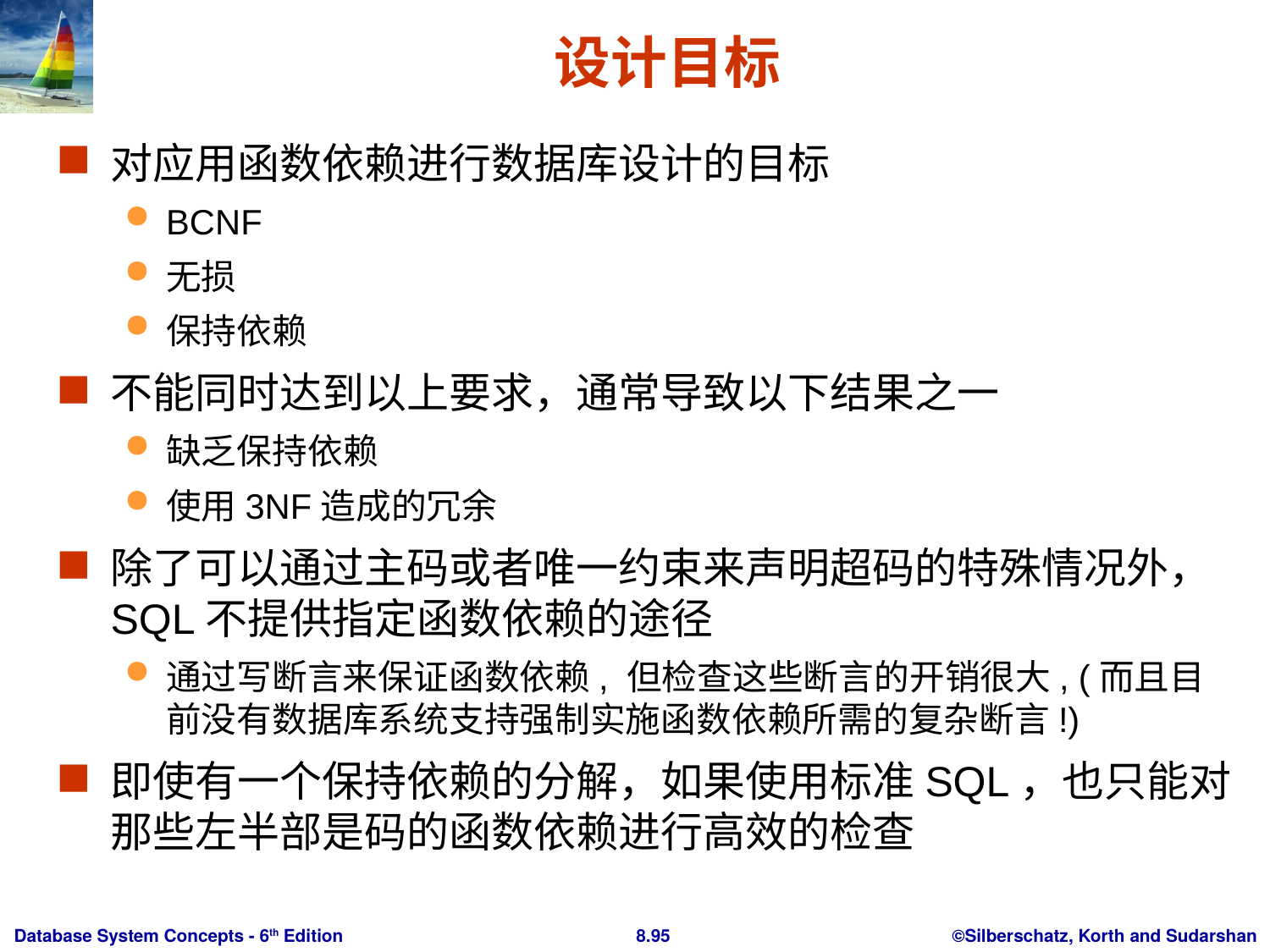

# 设计目标
对应用函数依赖进行数据库设计的目标
BCNF
无损
保持依赖
不能同时达到以上要求，通常导致以下结果之一
缺乏保持依赖
使用3NF造成的冗余
除了可以通过主码或者唯一约束来声明超码的特殊情况外，SQL不提供指定函数依赖的途径
通过写断言来保证函数依赖, 但检查这些断言的开销很大, (而且目前没有数据库系统支持强制实施函数依赖所需的复杂断言!)
即使有一个保持依赖的分解，如果使用标准SQL，也只能对那些左半部是码的函数依赖进行高效的检查